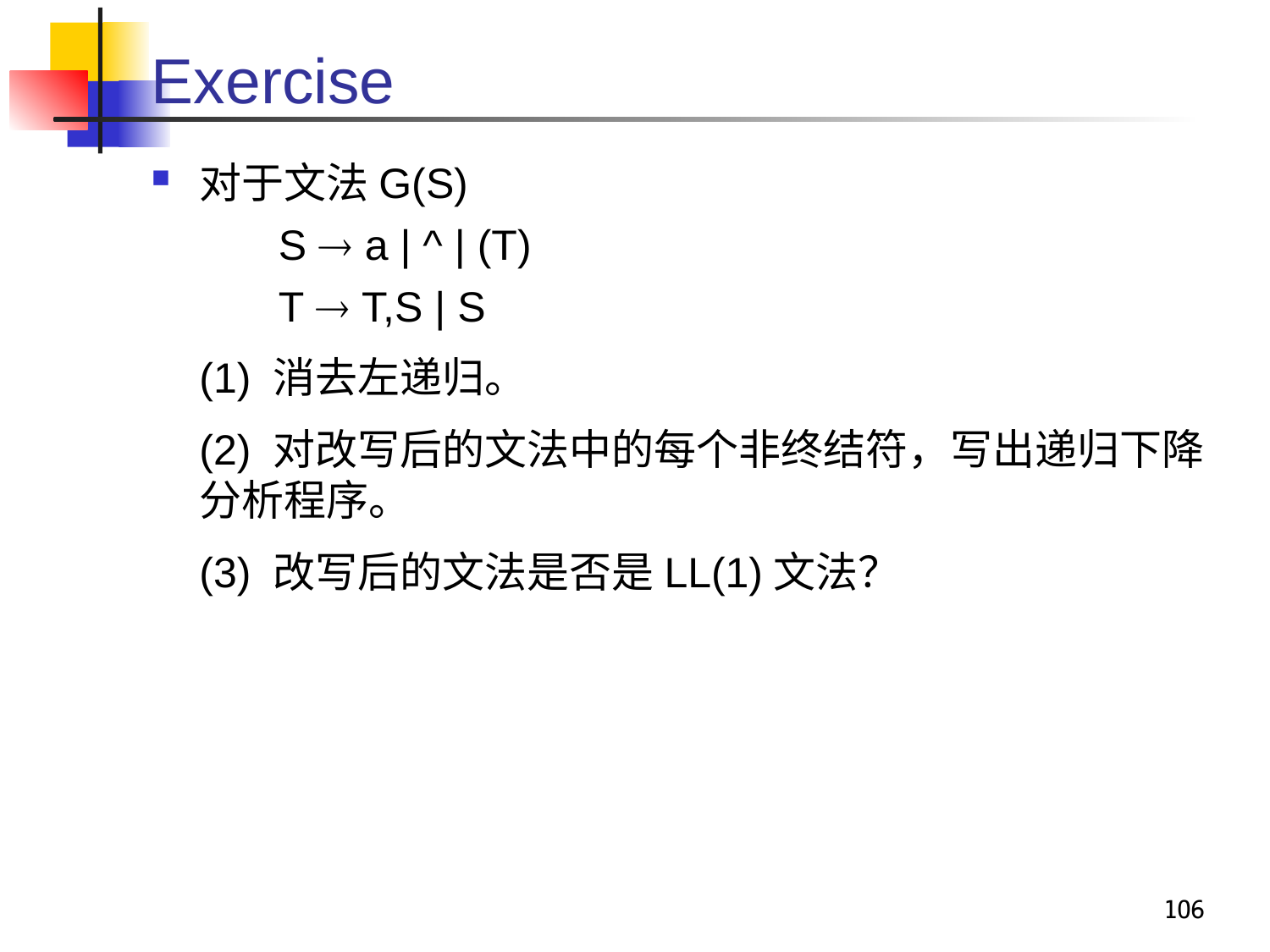

# Exercise
对于文法G(S)
S → a | ^ | (T)
T → T,S | S
	(1) 消去左递归。
	(2) 对改写后的文法中的每个非终结符，写出递归下降分析程序。
	(3) 改写后的文法是否是LL(1)文法？

106